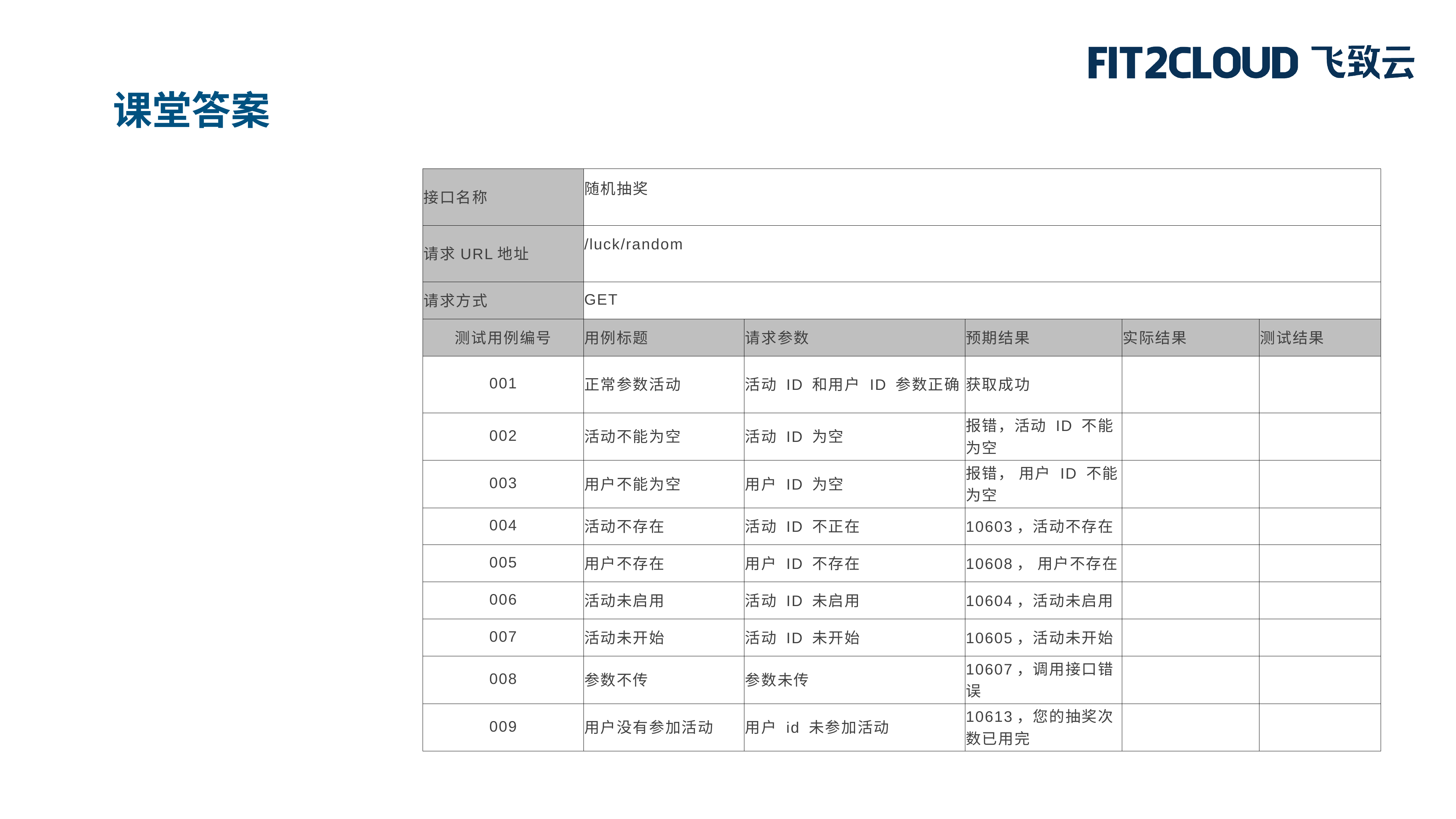

课堂答案

| 接口名称 | 随机抽奖 |  |  |  |  |
| --- | --- | --- | --- | --- | --- |
| 请求URL地址 | /luck/random |  |  |  |  |
| 请求方式 | GET |  |  |  |  |
| 测试用例编号 | 用例标题 | 请求参数 | 预期结果 | 实际结果 | 测试结果 |
| 001 | 正常参数活动 | 活动 ID 和用户 ID 参数正确 | 获取成功 |  |  |
| 002 | 活动不能为空 | 活动 ID 为空 | 报错，活动 ID 不能为空 |  |  |
| 003 | 用户不能为空 | 用户 ID 为空 | 报错， 用户 ID 不能为空 |  |  |
| 004 | 活动不存在 | 活动 ID 不正在 | 10603，活动不存在 |  |  |
| 005 | 用户不存在 | 用户 ID 不存在 | 10608， 用户不存在 |  |  |
| 006 | 活动未启用 | 活动 ID 未启用 | 10604，活动未启用 |  |  |
| 007 | 活动未开始 | 活动 ID 未开始 | 10605，活动未开始 |  |  |
| 008 | 参数不传 | 参数未传 | 10607，调用接口错误 |  |  |
| 009 | 用户没有参加活动 | 用户 id 未参加活动 | 10613，您的抽奖次数已用完 |  |  |